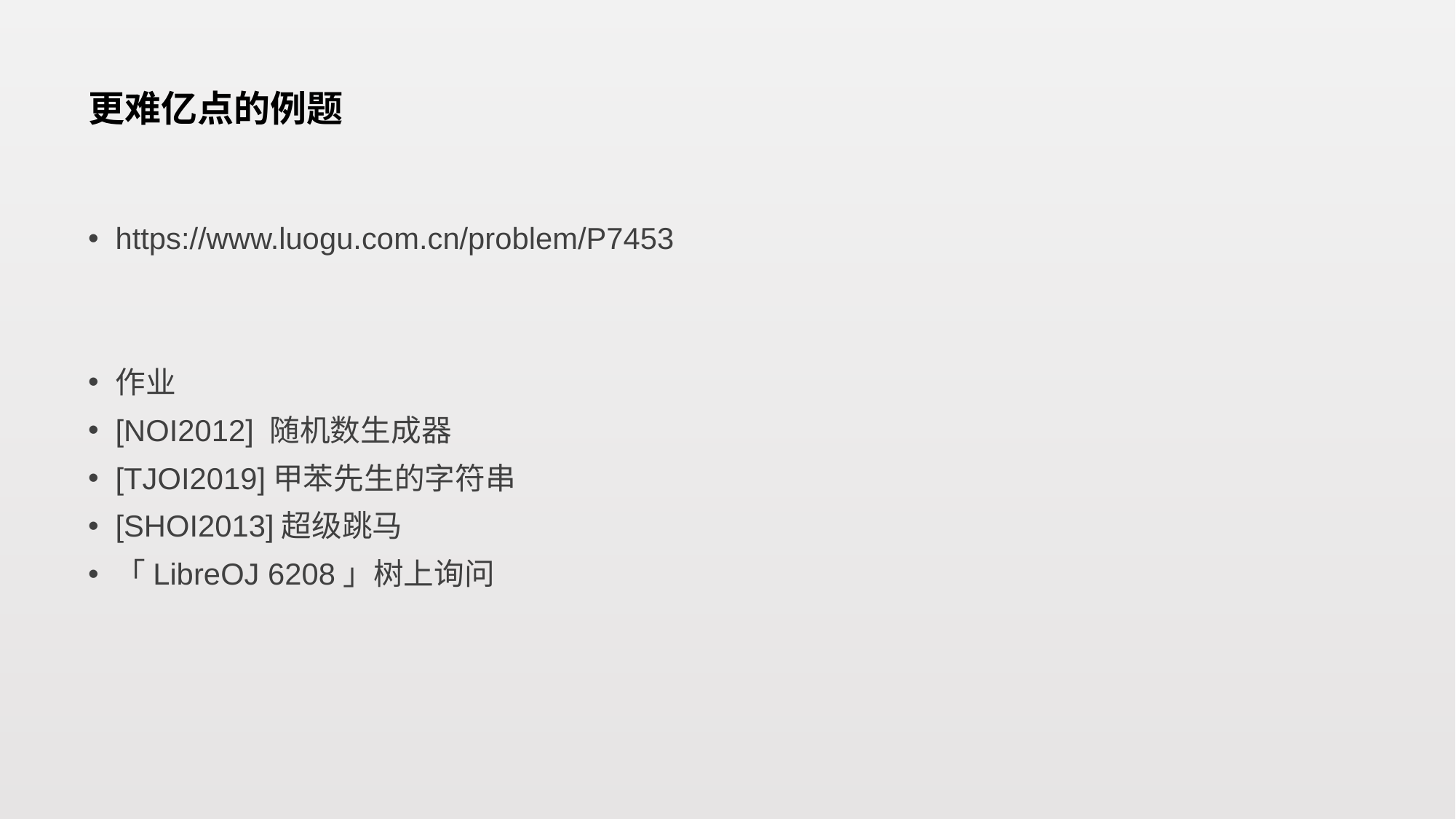

# 更难亿点的例题
https://www.luogu.com.cn/problem/P7453

作业
[NOI2012] 随机数生成器
[TJOI2019]甲苯先生的字符串
[SHOI2013]超级跳马
「LibreOJ 6208」树上询问